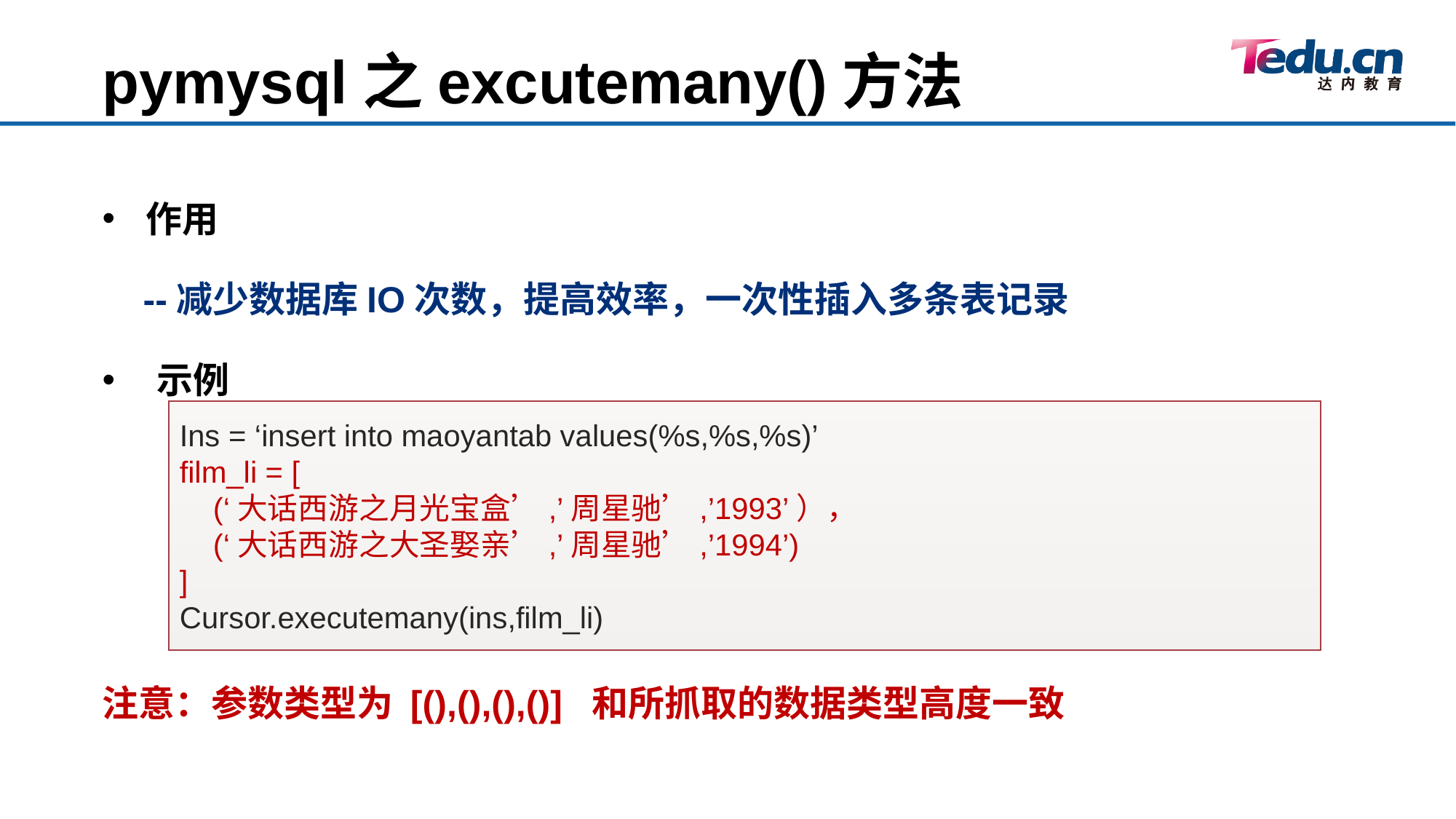

pymysql之excutemany()方法
作用
    --减少数据库IO次数，提高效率，一次性插入多条表记录
示例

注意：参数类型为 [(),(),(),()]  和所抓取的数据类型高度一致
Ins = ‘insert into maoyantab values(%s,%s,%s)’
film_li = [
    (‘大话西游之月光宝盒’,’周星驰’,’1993’），
    (‘大话西游之大圣娶亲’,’周星驰’,’1994’)
]
Cursor.executemany(ins,film_li)